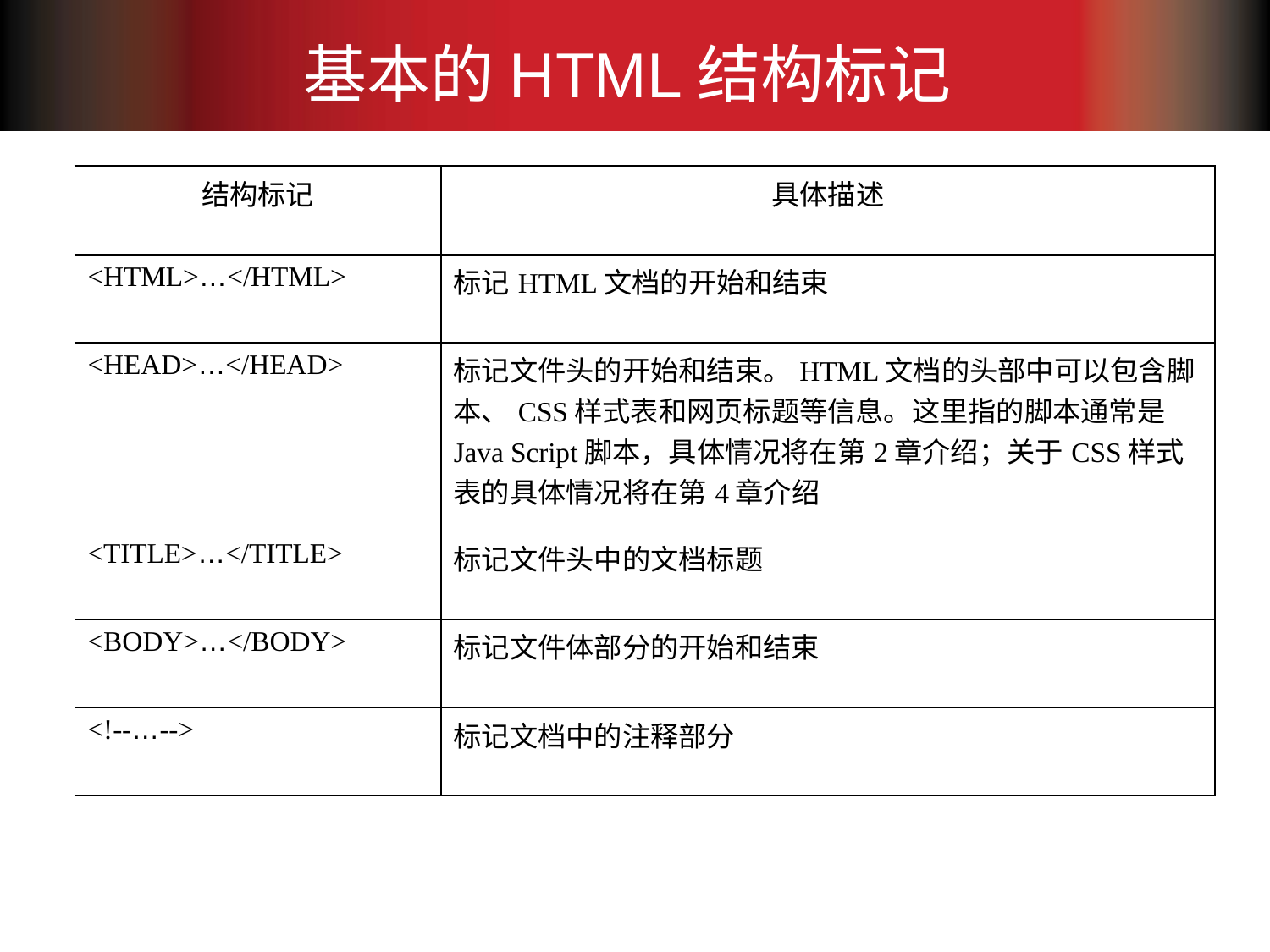

# 基本的HTML结构标记
| 结构标记 | 具体描述 |
| --- | --- |
| <HTML>…</HTML> | 标记HTML文档的开始和结束 |
| <HEAD>…</HEAD> | 标记文件头的开始和结束。HTML文档的头部中可以包含脚本、CSS样式表和网页标题等信息。这里指的脚本通常是Java Script脚本，具体情况将在第2章介绍；关于CSS样式表的具体情况将在第4章介绍 |
| <TITLE>…</TITLE> | 标记文件头中的文档标题 |
| <BODY>…</BODY> | 标记文件体部分的开始和结束 |
| <!--…--> | 标记文档中的注释部分 |